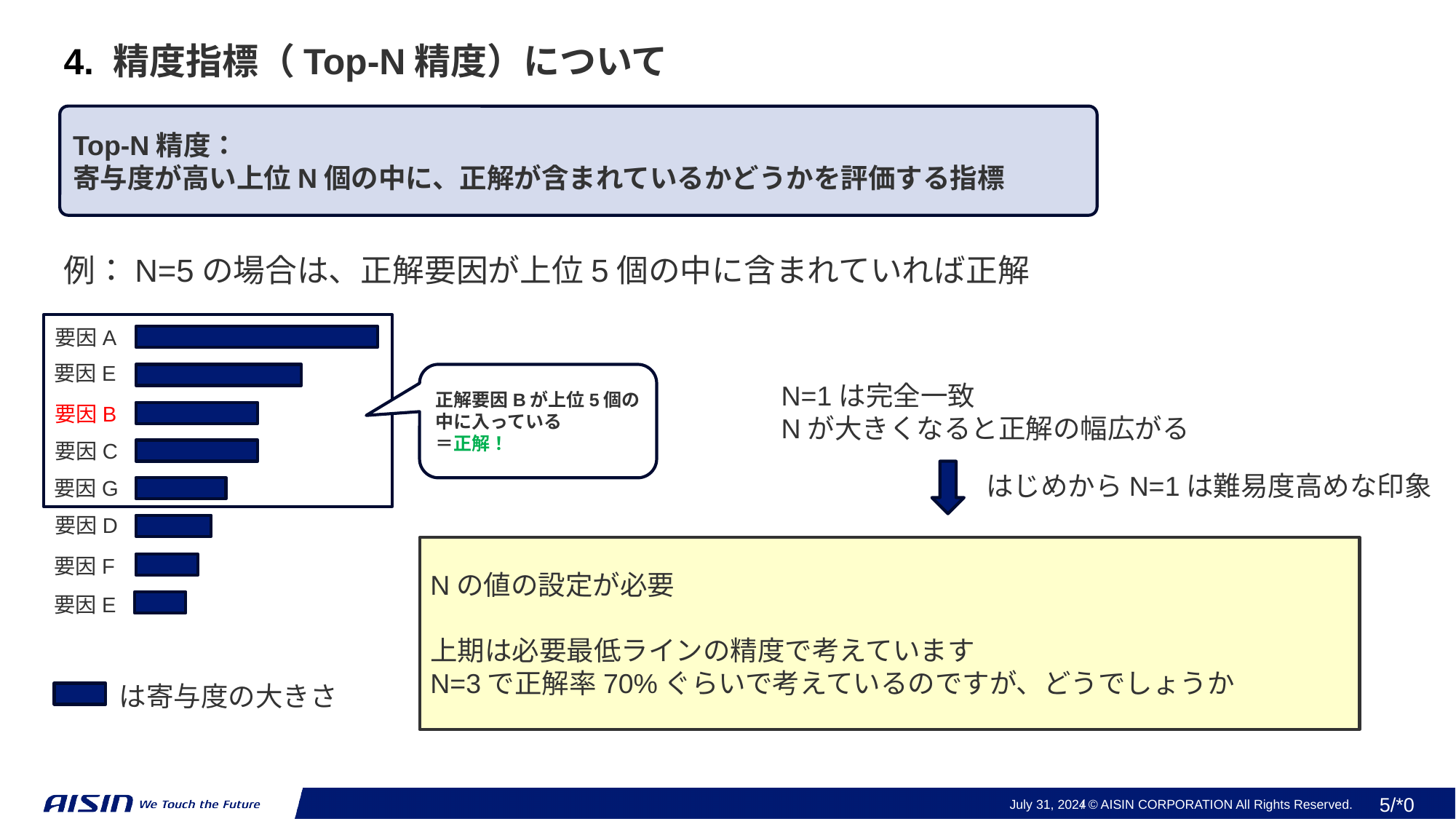

4. 精度指標（Top-N精度）について

例：N=5の場合は、正解要因が上位5個の中に含まれていれば正解
Top-N精度：
寄与度が高い上位N個の中に、正解が含まれているかどうかを評価する指標

要因A

要因E

正解要因Bが上位5個の中に入っている
＝正解！
N=1は完全一致
Nが大きくなると正解の幅広がる
要因B

要因C

はじめからN=1は難易度高めな印象
要因G

要因D

Nの値の設定が必要

上期は必要最低ラインの精度で考えています
N=3で正解率70%ぐらいで考えているのですが、どうでしょうか
要因F

要因E

は寄与度の大きさ

July 31, 2024